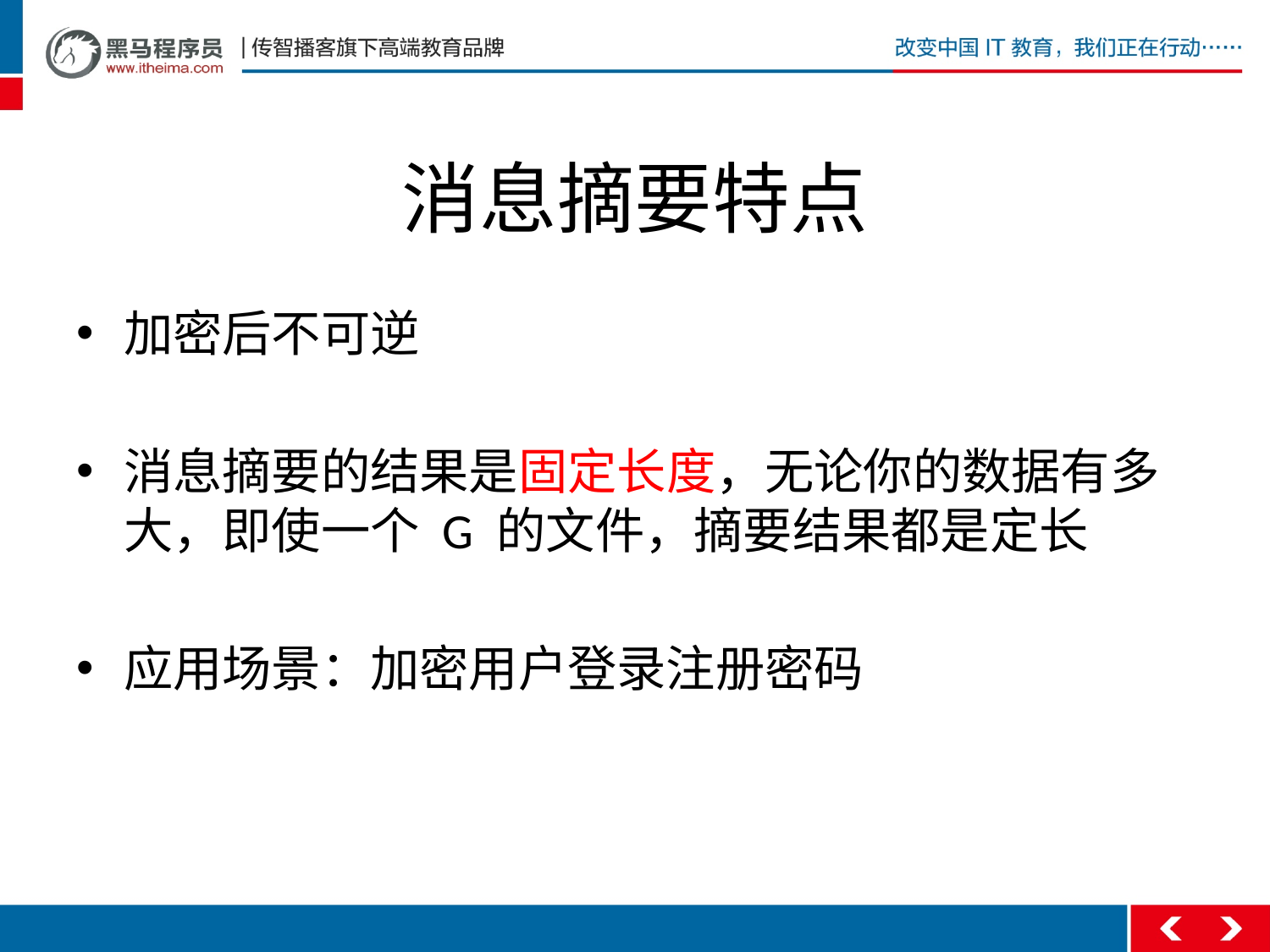

# 消息摘要特点
加密后不可逆

消息摘要的结果是固定长度，无论你的数据有多大，即使一个 G 的文件，摘要结果都是定长

应用场景：加密用户登录注册密码